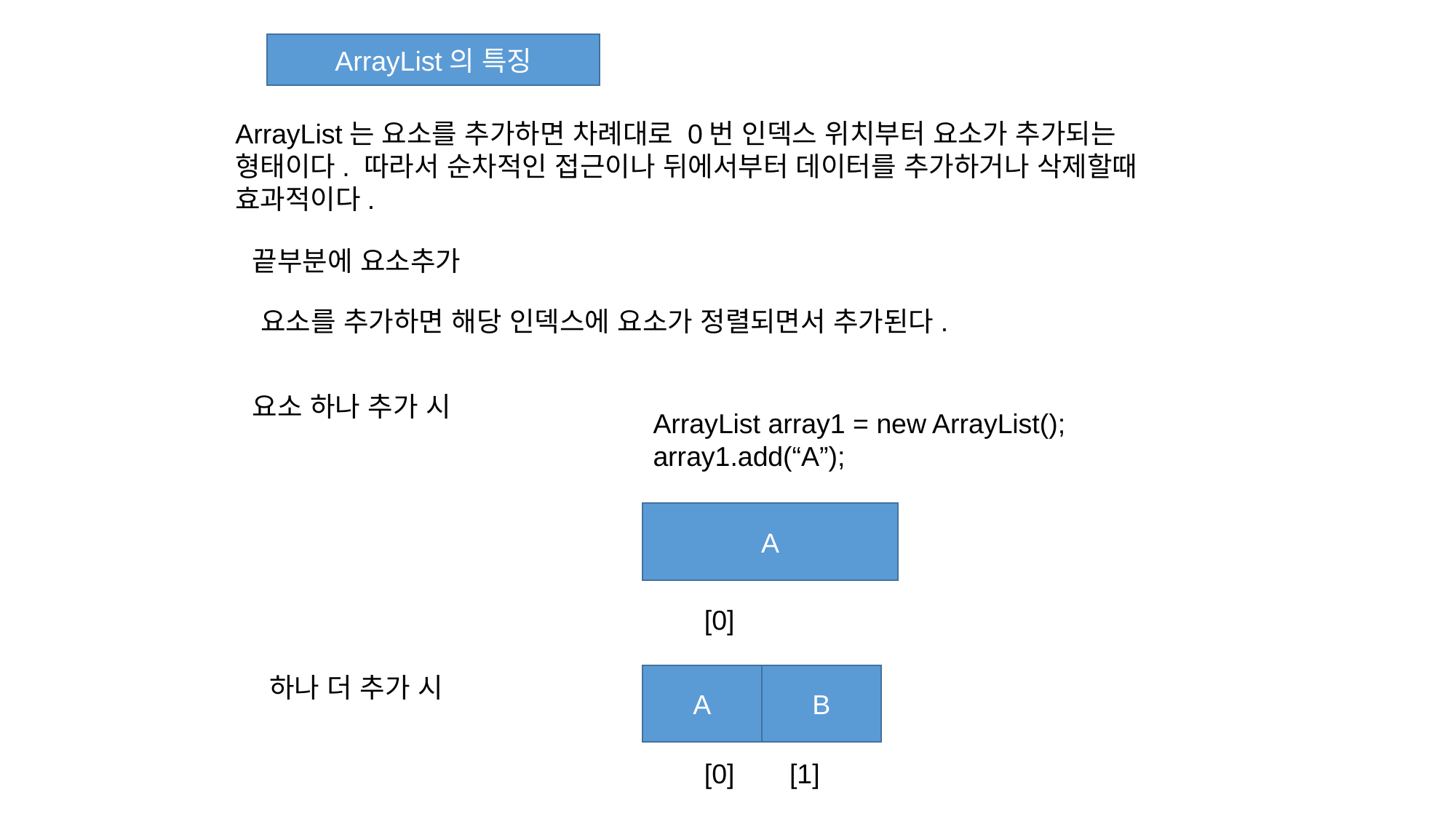

ArrayList의 특징
ArrayList는 요소를 추가하면 차례대로 0번 인덱스 위치부터 요소가 추가되는 형태이다. 따라서 순차적인 접근이나 뒤에서부터 데이터를 추가하거나 삭제할때 효과적이다.
끝부분에 요소추가
요소를 추가하면 해당 인덱스에 요소가 정렬되면서 추가된다.
요소 하나 추가 시
ArrayList array1 = new ArrayList();
array1.add(“A”);
A
[0]
A
B
하나 더 추가 시
[0]
[1]